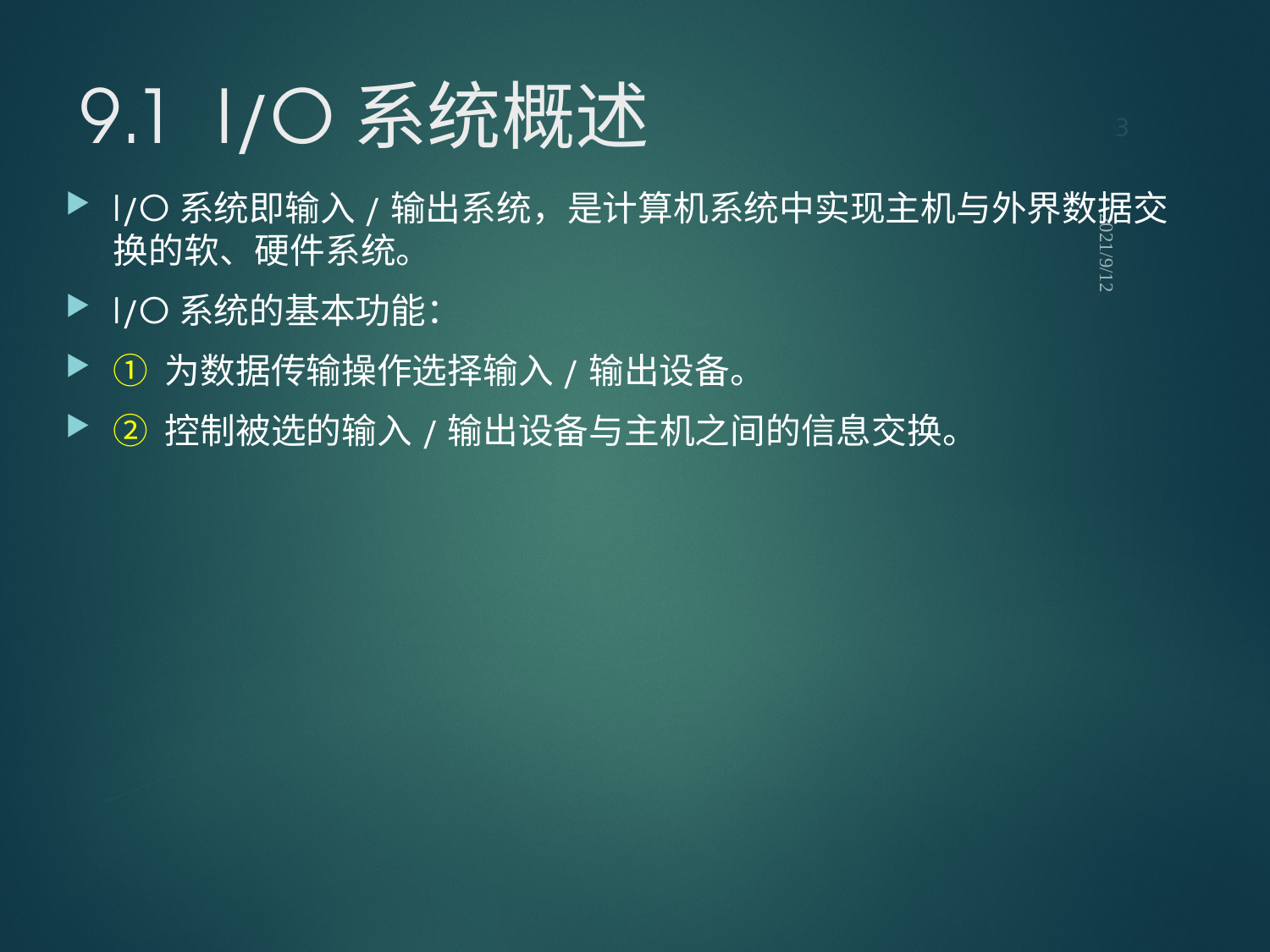

3
# 9.1  I/O系统概述
I/O系统即输入/输出系统，是计算机系统中实现主机与外界数据交换的软、硬件系统。
I/O系统的基本功能：
① 为数据传输操作选择输入/输出设备。
② 控制被选的输入/输出设备与主机之间的信息交换。
2021/9/12